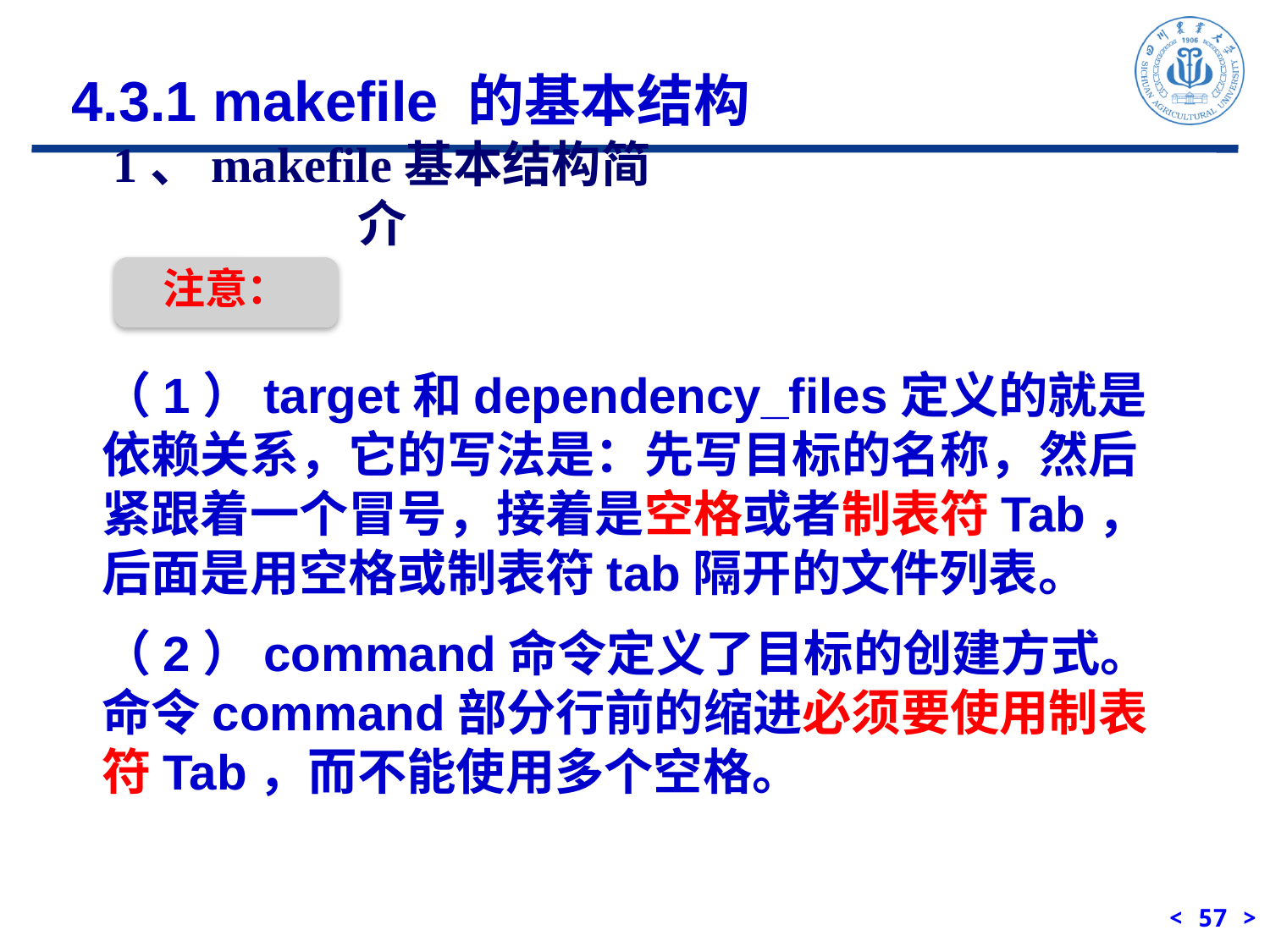

4.3.1 makefile 的基本结构
1、makefile基本结构简介
注意：
（1）target和dependency_files定义的就是依赖关系，它的写法是：先写目标的名称，然后紧跟着一个冒号，接着是空格或者制表符Tab，后面是用空格或制表符tab隔开的文件列表。
（2）command命令定义了目标的创建方式。命令command部分行前的缩进必须要使用制表符Tab，而不能使用多个空格。